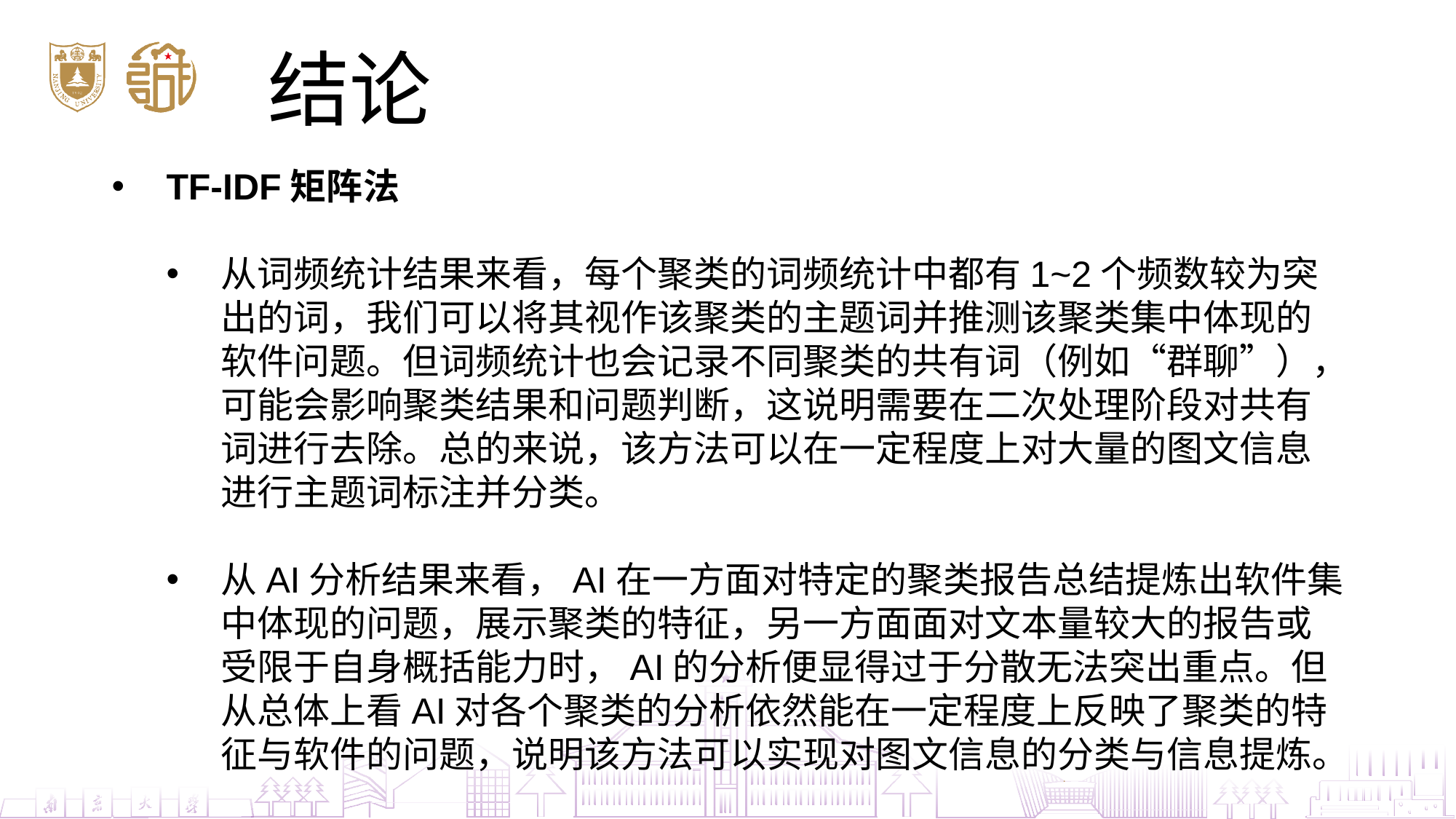

结论
TF-IDF矩阵法

从词频统计结果来看，每个聚类的词频统计中都有1~2个频数较为突出的词，我们可以将其视作该聚类的主题词并推测该聚类集中体现的软件问题。但词频统计也会记录不同聚类的共有词（例如“群聊”），可能会影响聚类结果和问题判断，这说明需要在二次处理阶段对共有词进行去除。总的来说，该方法可以在一定程度上对大量的图文信息进行主题词标注并分类。

从AI分析结果来看，AI在一方面对特定的聚类报告总结提炼出软件集中体现的问题，展示聚类的特征，另一方面面对文本量较大的报告或受限于自身概括能力时，AI的分析便显得过于分散无法突出重点。但从总体上看AI对各个聚类的分析依然能在一定程度上反映了聚类的特征与软件的问题，说明该方法可以实现对图文信息的分类与信息提炼。